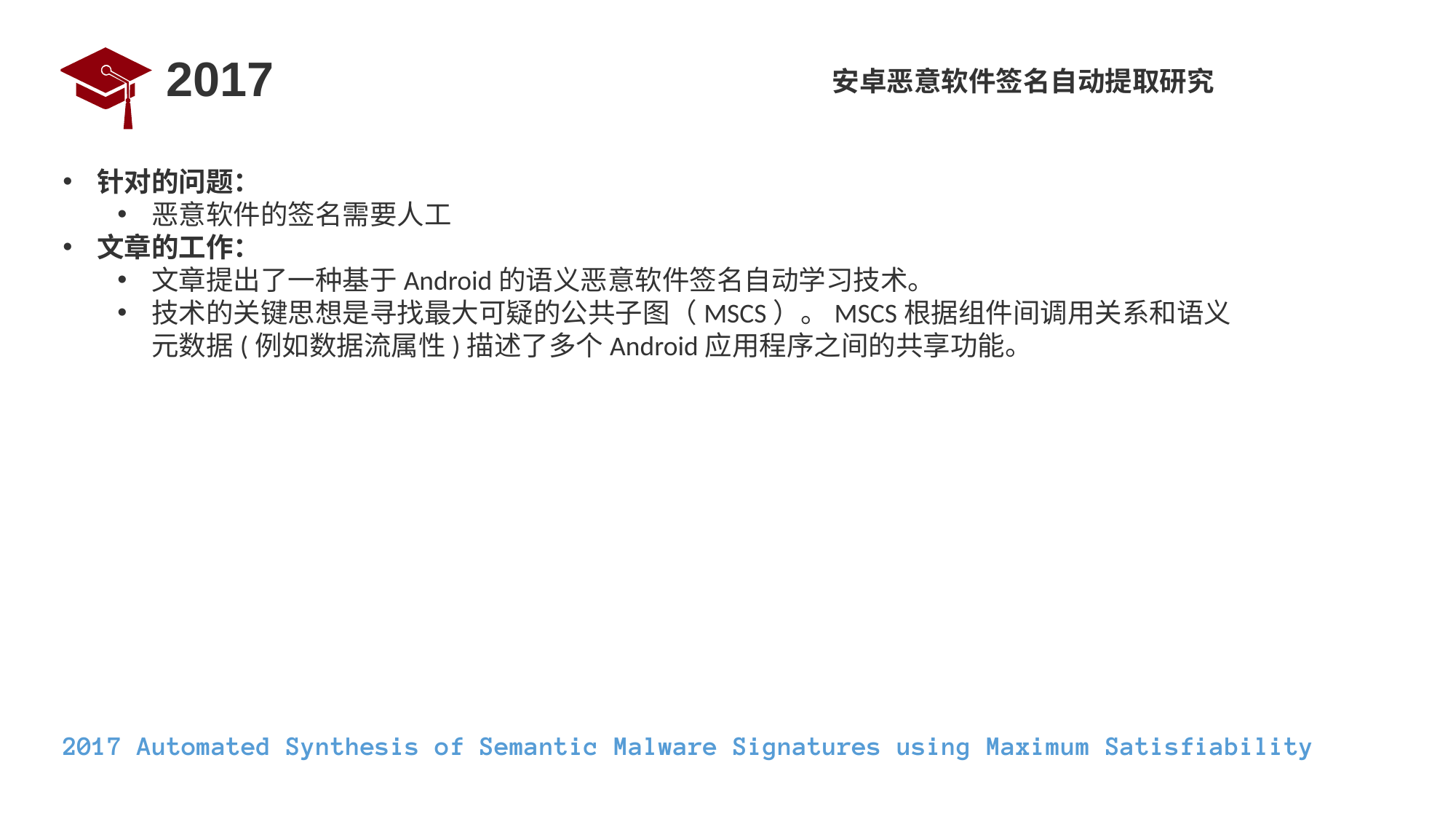

# 2017
安卓恶意软件签名自动提取研究
针对的问题：
恶意软件的签名需要人工
文章的工作：
文章提出了一种基于Android的语义恶意软件签名自动学习技术。
技术的关键思想是寻找最大可疑的公共子图（MSCS）。MSCS根据组件间调用关系和语义元数据(例如数据流属性)描述了多个Android应用程序之间的共享功能。
2017 Automated Synthesis of Semantic Malware Signatures using Maximum Satisfiability